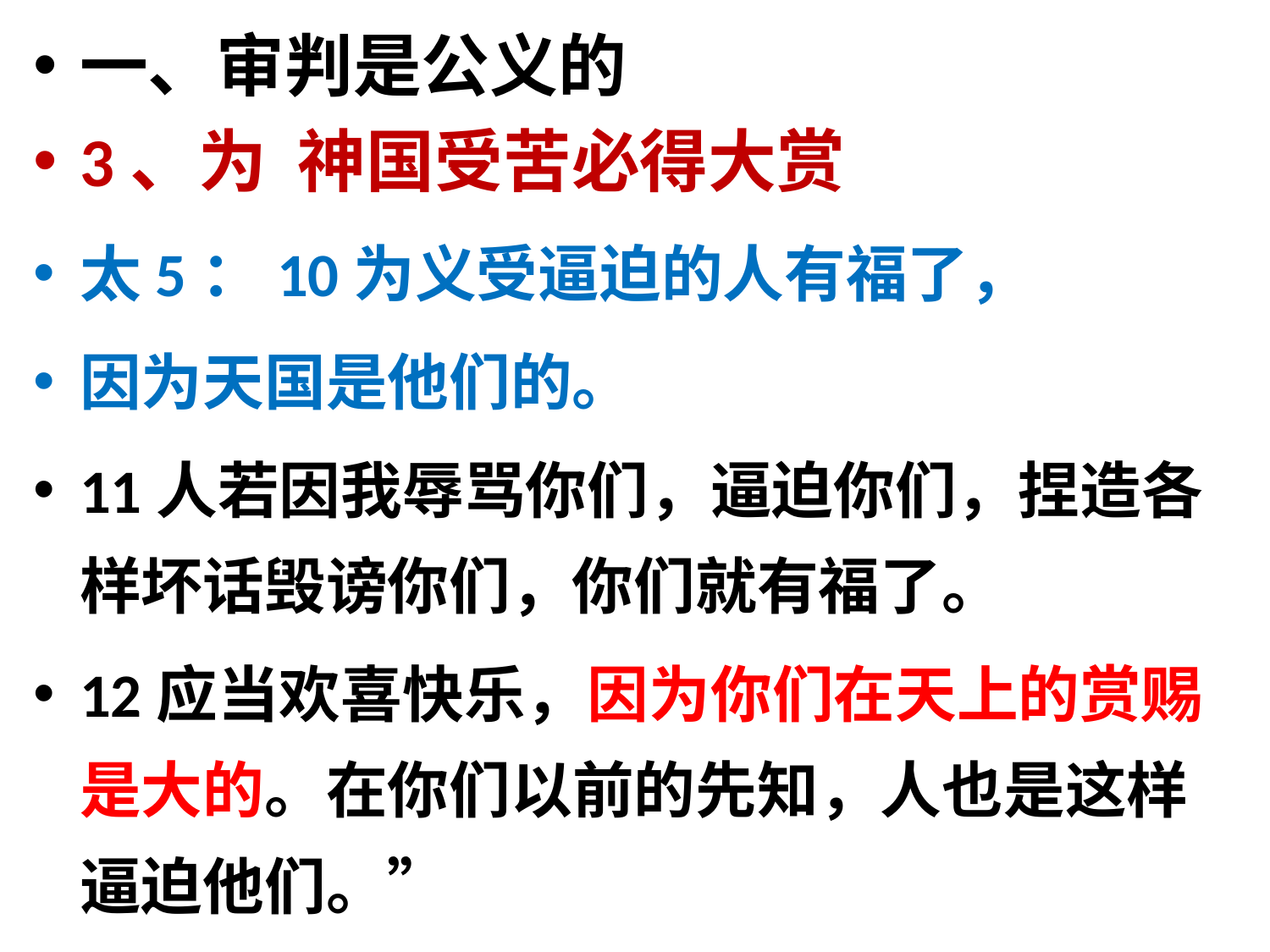

一、审判是公义的
3、为  神国受苦必得大赏
太5：10为义受逼迫的人有福了，
因为天国是他们的。
11人若因我辱骂你们，逼迫你们，捏造各样坏话毁谤你们，你们就有福了。
12应当欢喜快乐，因为你们在天上的赏赐是大的。在你们以前的先知，人也是这样逼迫他们。”